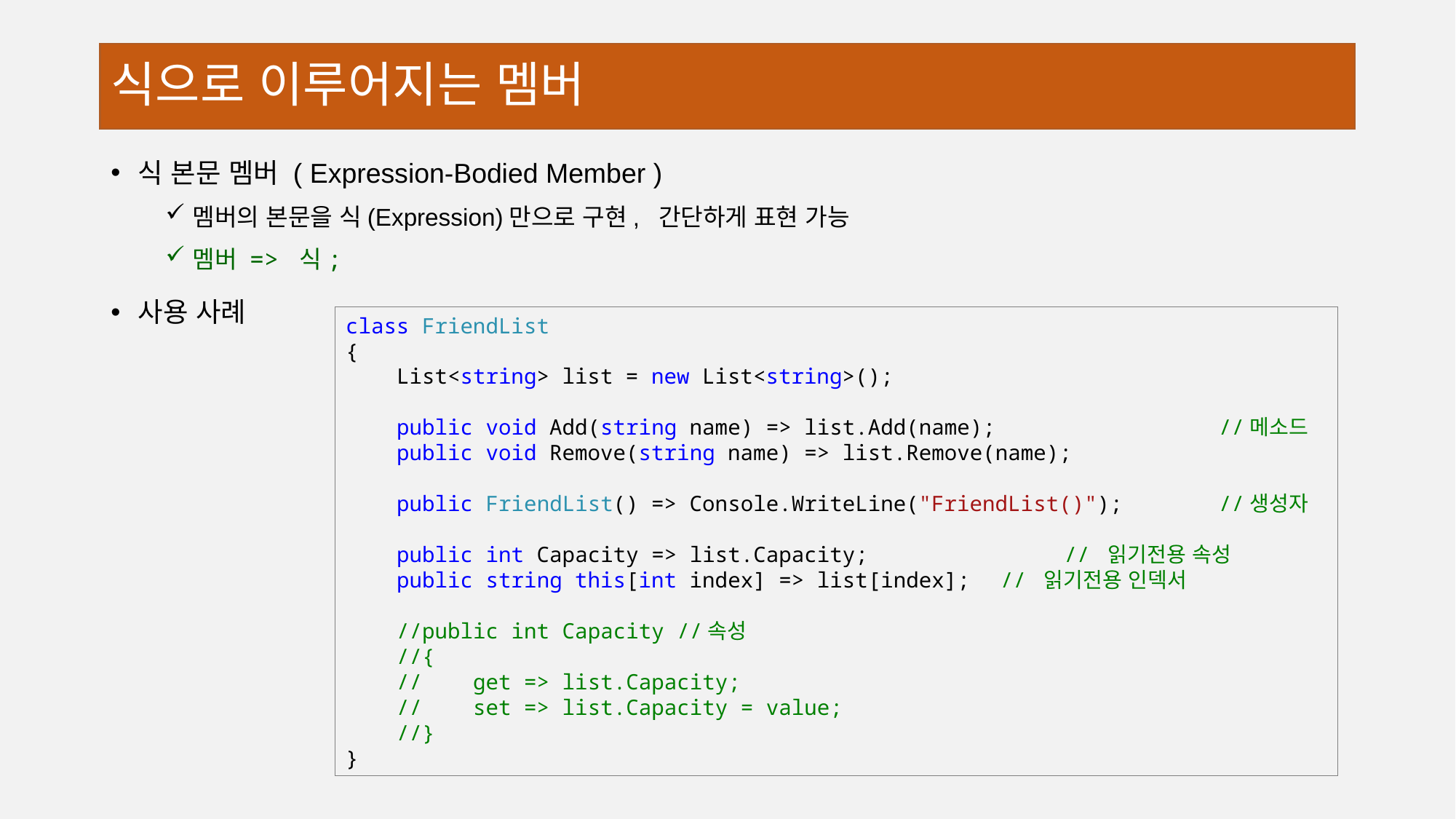

# 식으로 이루어지는 멤버
식 본문 멤버 ( Expression-Bodied Member )
멤버의 본문을 식(Expression)만으로 구현,  간단하게 표현 가능
멤버 => 식;
사용 사례

class FriendList
{
    List<string> list = new List<string>();

    public void Add(string name) => list.Add(name); 		//메소드
    public void Remove(string name) => list.Remove(name);

    public FriendList() => Console.WriteLine("FriendList()"); 	//생성자

    public int Capacity => list.Capacity;       	     // 읽기전용 속성
    public string this[int index] => list[index]; 	// 읽기전용 인덱서

    //public int Capacity //속성
    //{
    //    get => list.Capacity;
    //    set => list.Capacity = value;
    //}
}